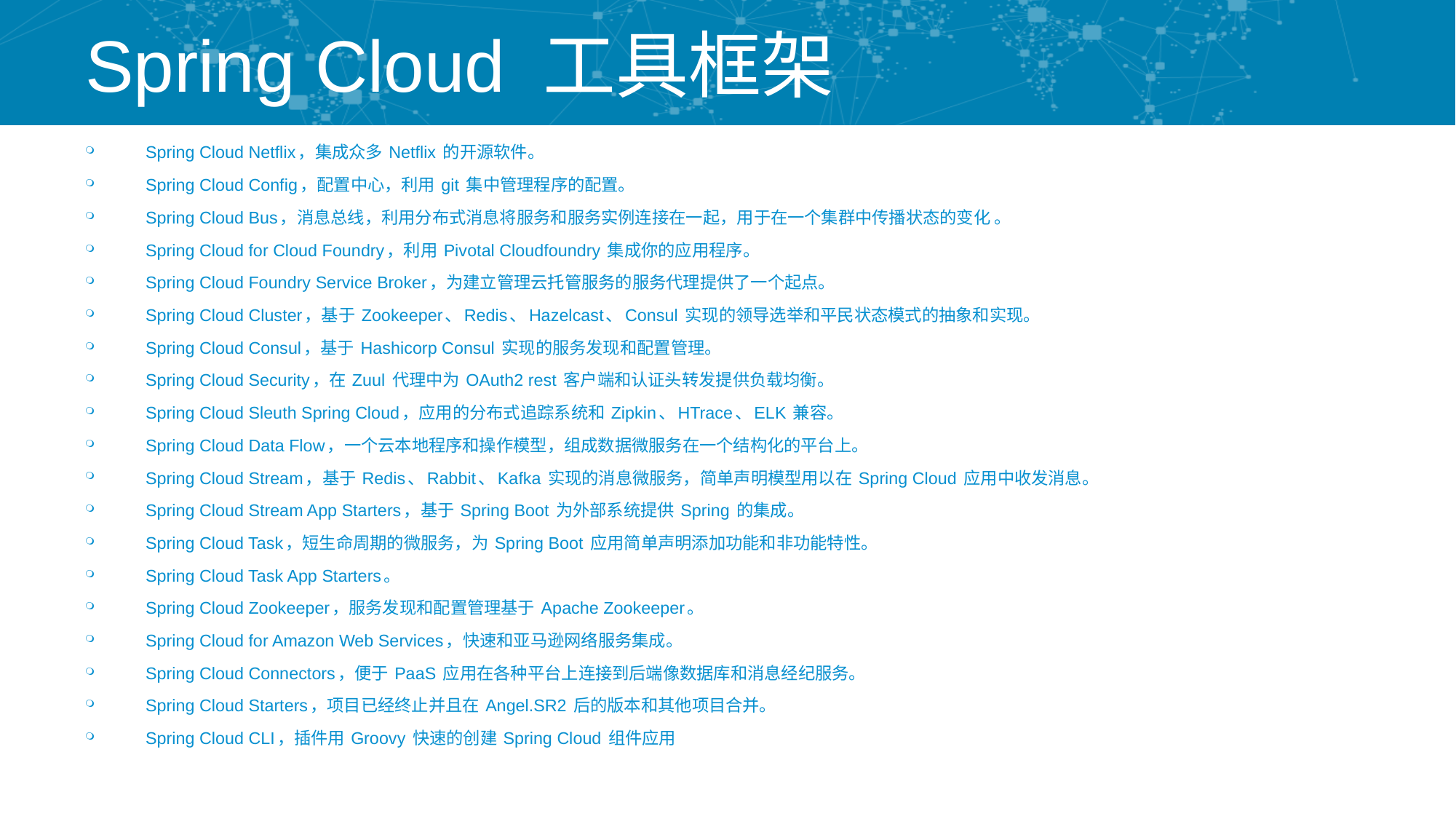

# Spring Cloud 工具框架
Spring Cloud Netflix，集成众多 Netflix 的开源软件。
Spring Cloud Config，配置中心，利用 git 集中管理程序的配置。
Spring Cloud Bus，消息总线，利用分布式消息将服务和服务实例连接在一起，用于在一个集群中传播状态的变化 。
Spring Cloud for Cloud Foundry，利用 Pivotal Cloudfoundry 集成你的应用程序。
Spring Cloud Foundry Service Broker，为建立管理云托管服务的服务代理提供了一个起点。
Spring Cloud Cluster，基于 Zookeeper、Redis、Hazelcast、Consul 实现的领导选举和平民状态模式的抽象和实现。
Spring Cloud Consul，基于 Hashicorp Consul 实现的服务发现和配置管理。
Spring Cloud Security，在 Zuul 代理中为 OAuth2 rest 客户端和认证头转发提供负载均衡。
Spring Cloud Sleuth Spring Cloud，应用的分布式追踪系统和 Zipkin、HTrace、ELK 兼容。
Spring Cloud Data Flow，一个云本地程序和操作模型，组成数据微服务在一个结构化的平台上。
Spring Cloud Stream，基于 Redis、Rabbit、Kafka 实现的消息微服务，简单声明模型用以在 Spring Cloud 应用中收发消息。
Spring Cloud Stream App Starters，基于 Spring Boot 为外部系统提供 Spring 的集成。
Spring Cloud Task，短生命周期的微服务，为 Spring Boot 应用简单声明添加功能和非功能特性。
Spring Cloud Task App Starters。
Spring Cloud Zookeeper，服务发现和配置管理基于 Apache Zookeeper。
Spring Cloud for Amazon Web Services，快速和亚马逊网络服务集成。
Spring Cloud Connectors，便于 PaaS 应用在各种平台上连接到后端像数据库和消息经纪服务。
Spring Cloud Starters，项目已经终止并且在 Angel.SR2 后的版本和其他项目合并。
Spring Cloud CLI，插件用 Groovy 快速的创建 Spring Cloud 组件应用